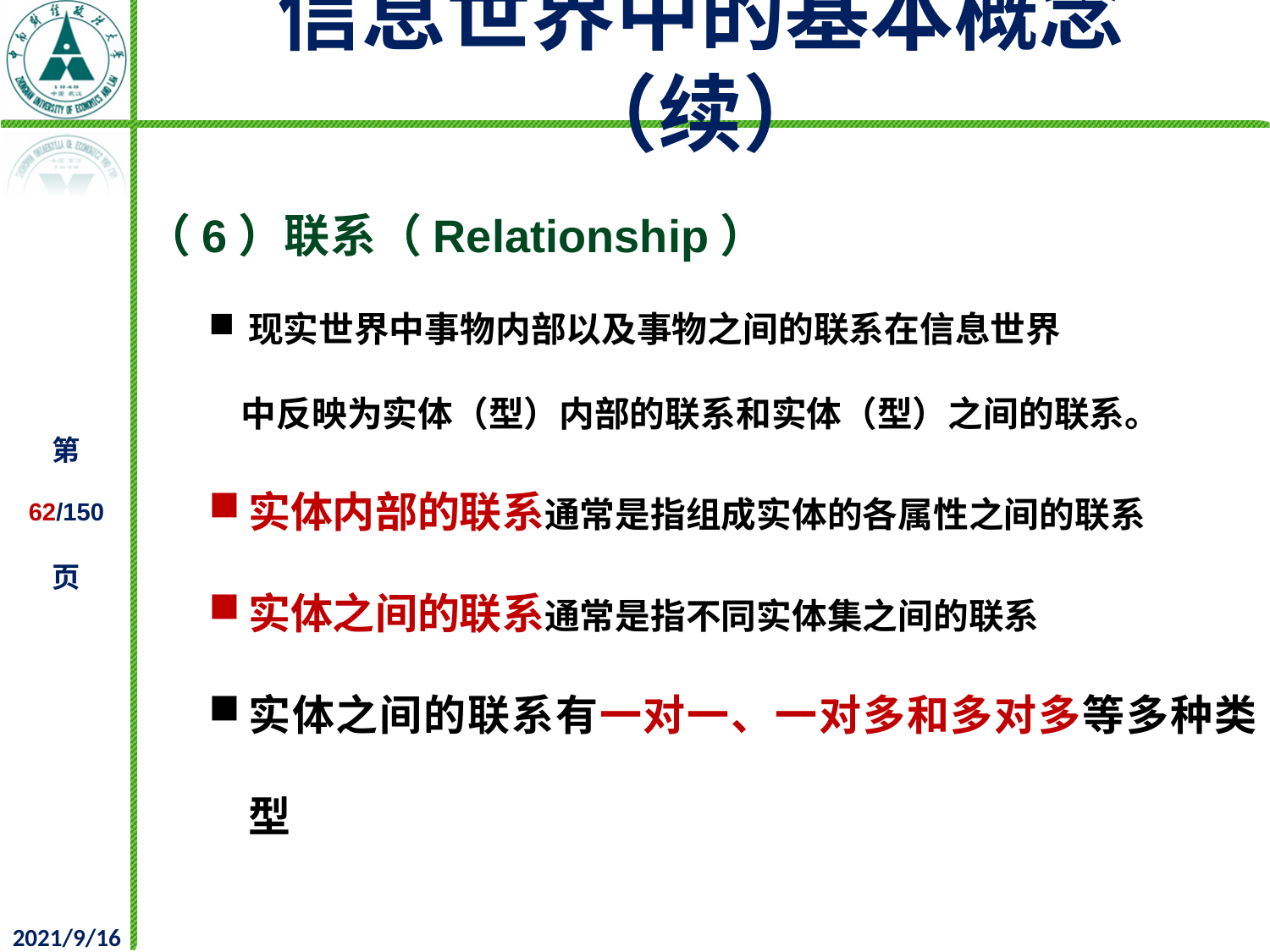

# 信息世界中的基本概念（续）
（6）联系（Relationship）
现实世界中事物内部以及事物之间的联系在信息世界
   中反映为实体（型）内部的联系和实体（型）之间的联系。
实体内部的联系通常是指组成实体的各属性之间的联系
实体之间的联系通常是指不同实体集之间的联系
实体之间的联系有一对一、一对多和多对多等多种类型
2021/9/16